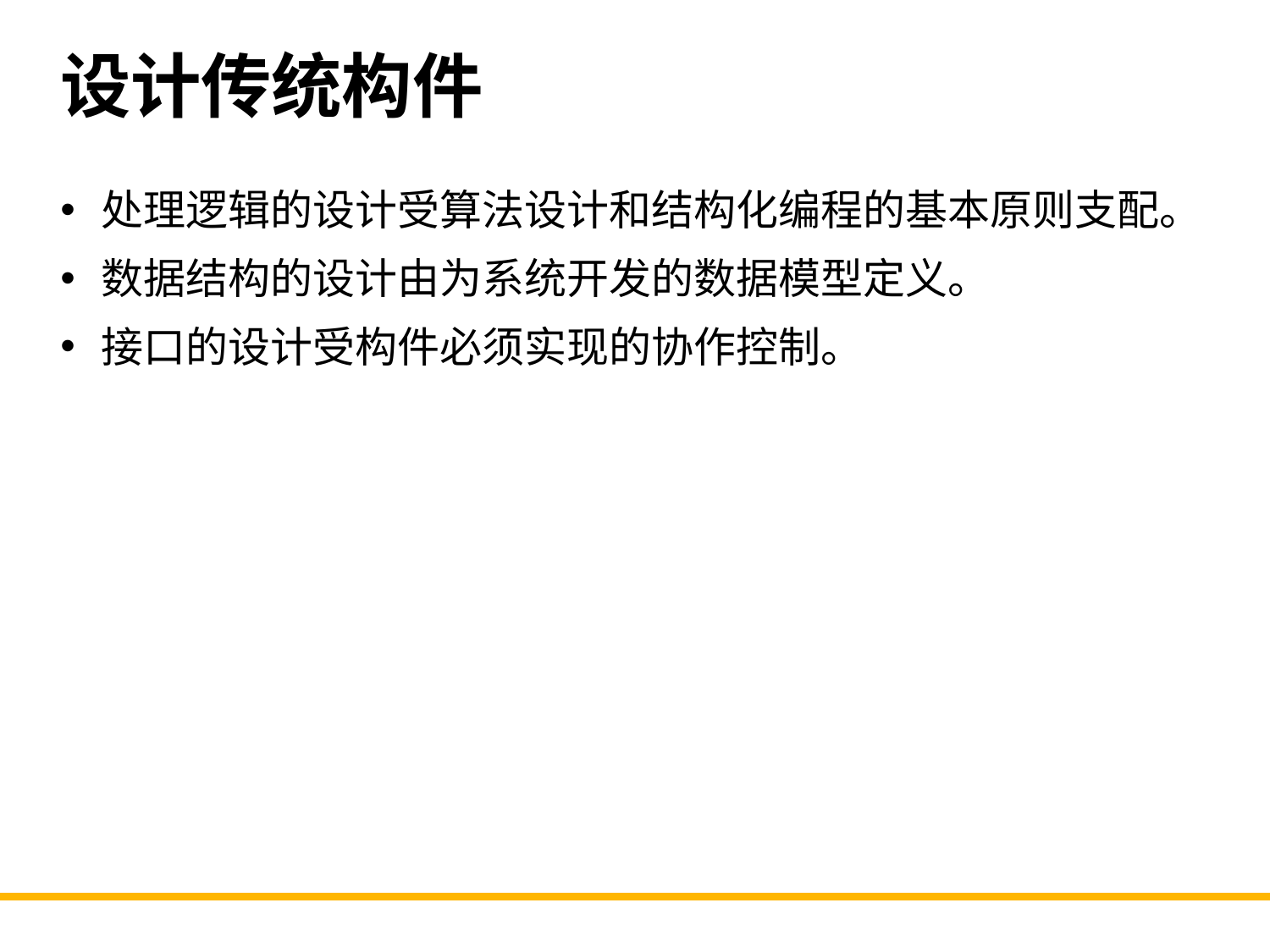

# 设计传统构件
处理逻辑的设计受算法设计和结构化编程的基本原则支配。
数据结构的设计由为系统开发的数据模型定义。
接口的设计受构件必须实现的协作控制。